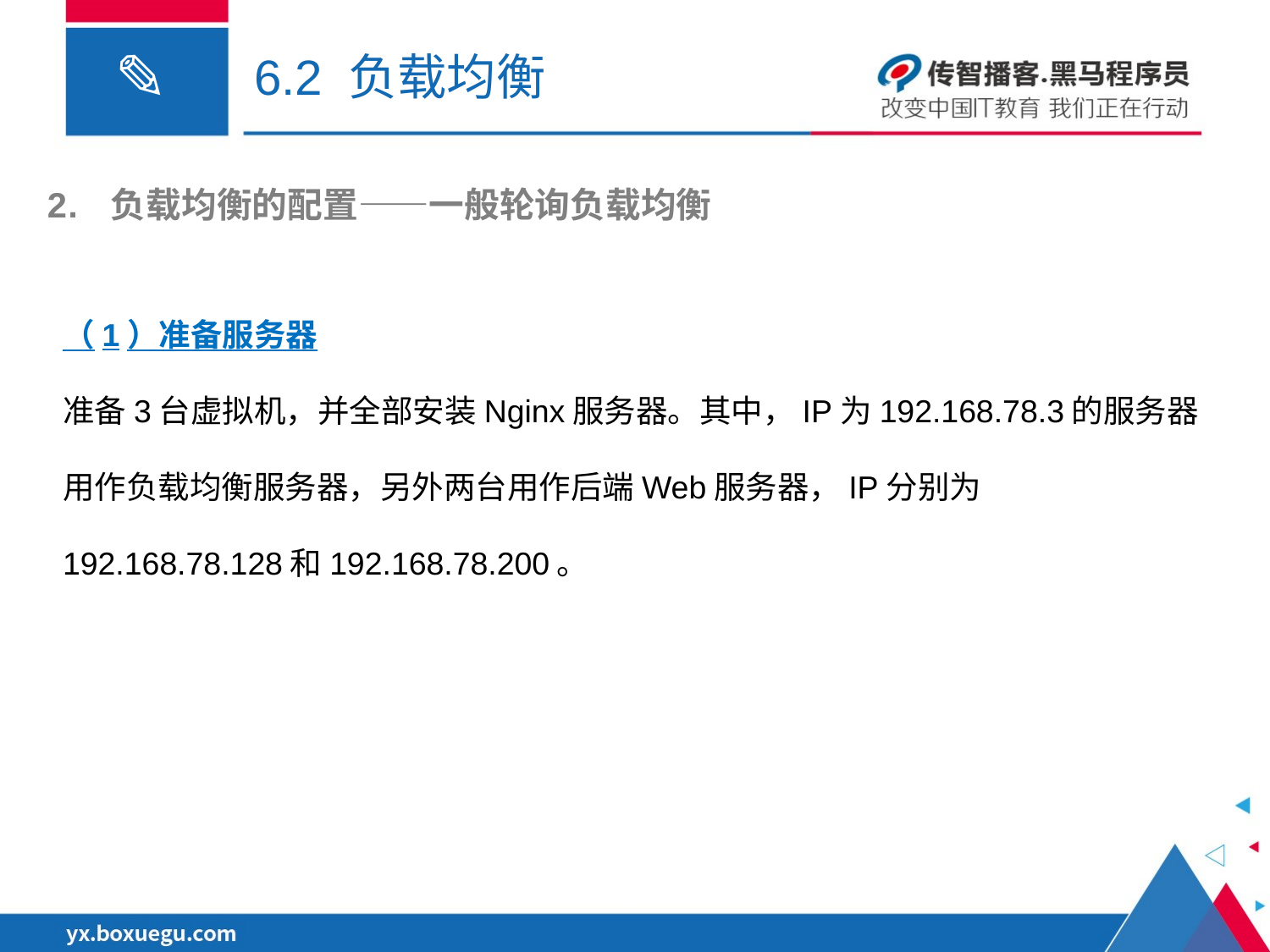

# 6.2 负载均衡
负载均衡的配置——一般轮询负载均衡
（1）准备服务器
准备3台虚拟机，并全部安装Nginx服务器。其中，IP为192.168.78.3的服务器用作负载均衡服务器，另外两台用作后端Web服务器，IP分别为192.168.78.128和192.168.78.200。